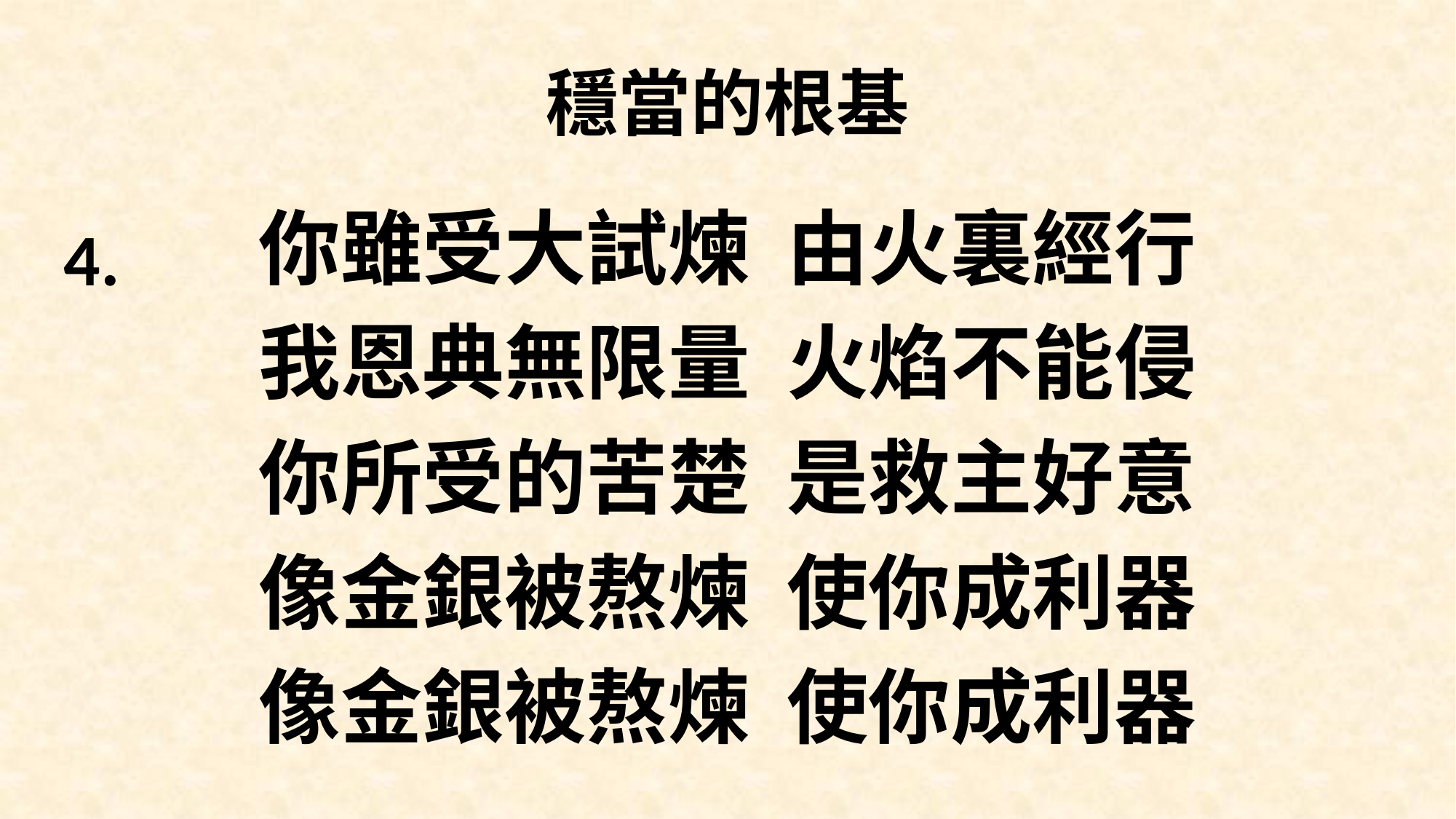

# 穩當的根基
你雖受大試煉  由火裏經行
我恩典無限量  火焰不能侵
你所受的苦楚  是救主好意
像金銀被熬煉  使你成利器
像金銀被熬煉  使你成利器
4.